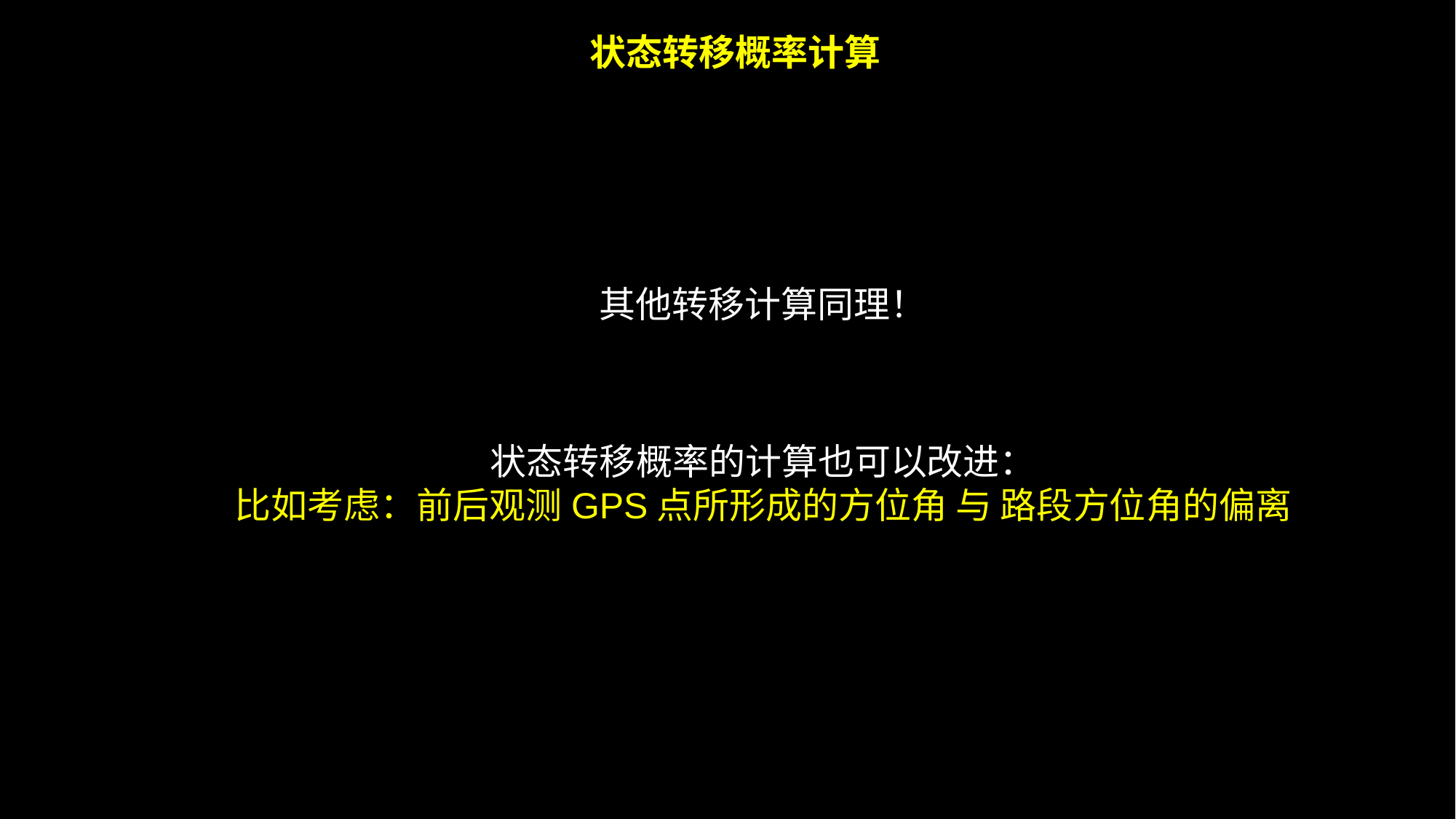

状态转移概率计算
其他转移计算同理！
状态转移概率的计算也可以改进：
比如考虑：前后观测GPS点所形成的方位角 与 路段方位角的偏离